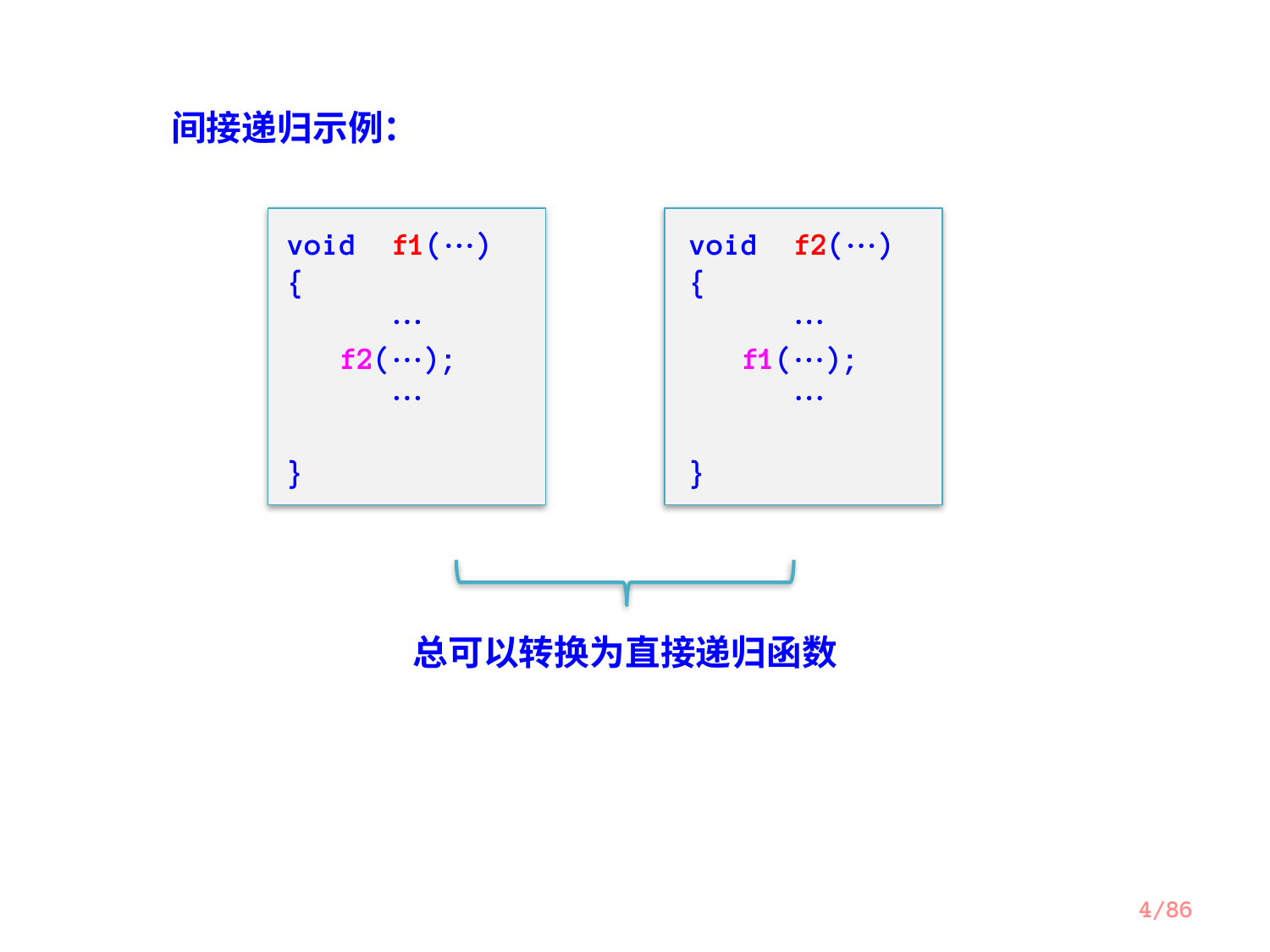

间接递归示例：
void  f1(…)
{
      …
   f2(…);
      …

}
void  f2(…)
{
      …
   f1(…);
      …

}

总可以转换为直接递归函数
4/86